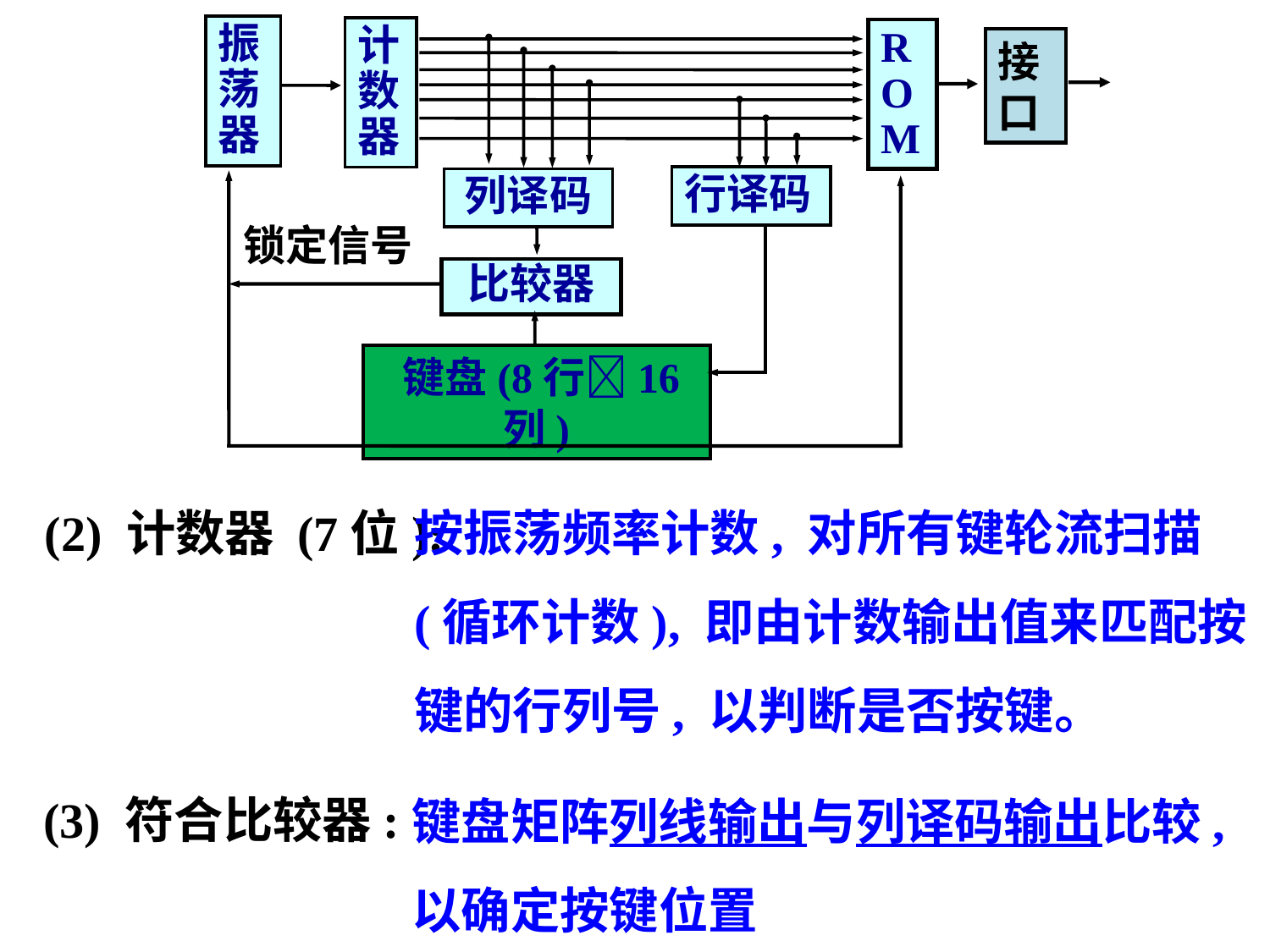

振荡器
计数器
ROM
接
口

行译码
列译码

锁定信号

比较器

 键盘(8行×16列)

(2) 计数器 (7位):
按振荡频率计数, 对所有键轮流扫描(循环计数), 即由计数输出值来匹配按键的行列号, 以判断是否按键。
(3) 符合比较器:
键盘矩阵列线输出与列译码输出比较, 以确定按键位置